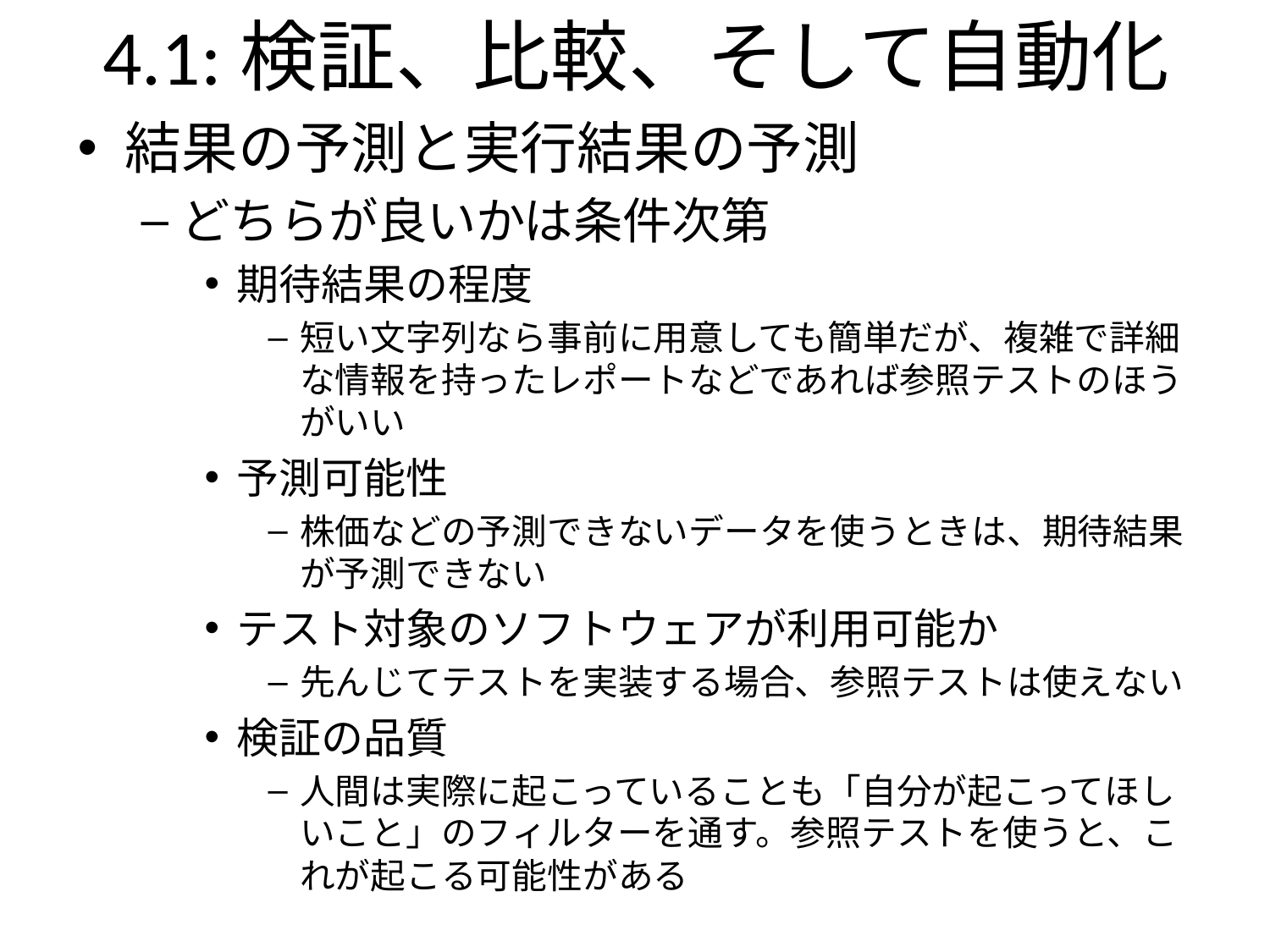

4.1:検証、比較、そして自動化
結果の予測と実行結果の予測
どちらが良いかは条件次第
期待結果の程度
短い文字列なら事前に用意しても簡単だが、複雑で詳細な情報を持ったレポートなどであれば参照テストのほうがいい
予測可能性
株価などの予測できないデータを使うときは、期待結果が予測できない
テスト対象のソフトウェアが利用可能か
先んじてテストを実装する場合、参照テストは使えない
検証の品質
人間は実際に起こっていることも「自分が起こってほしいこと」のフィルターを通す。参照テストを使うと、これが起こる可能性がある